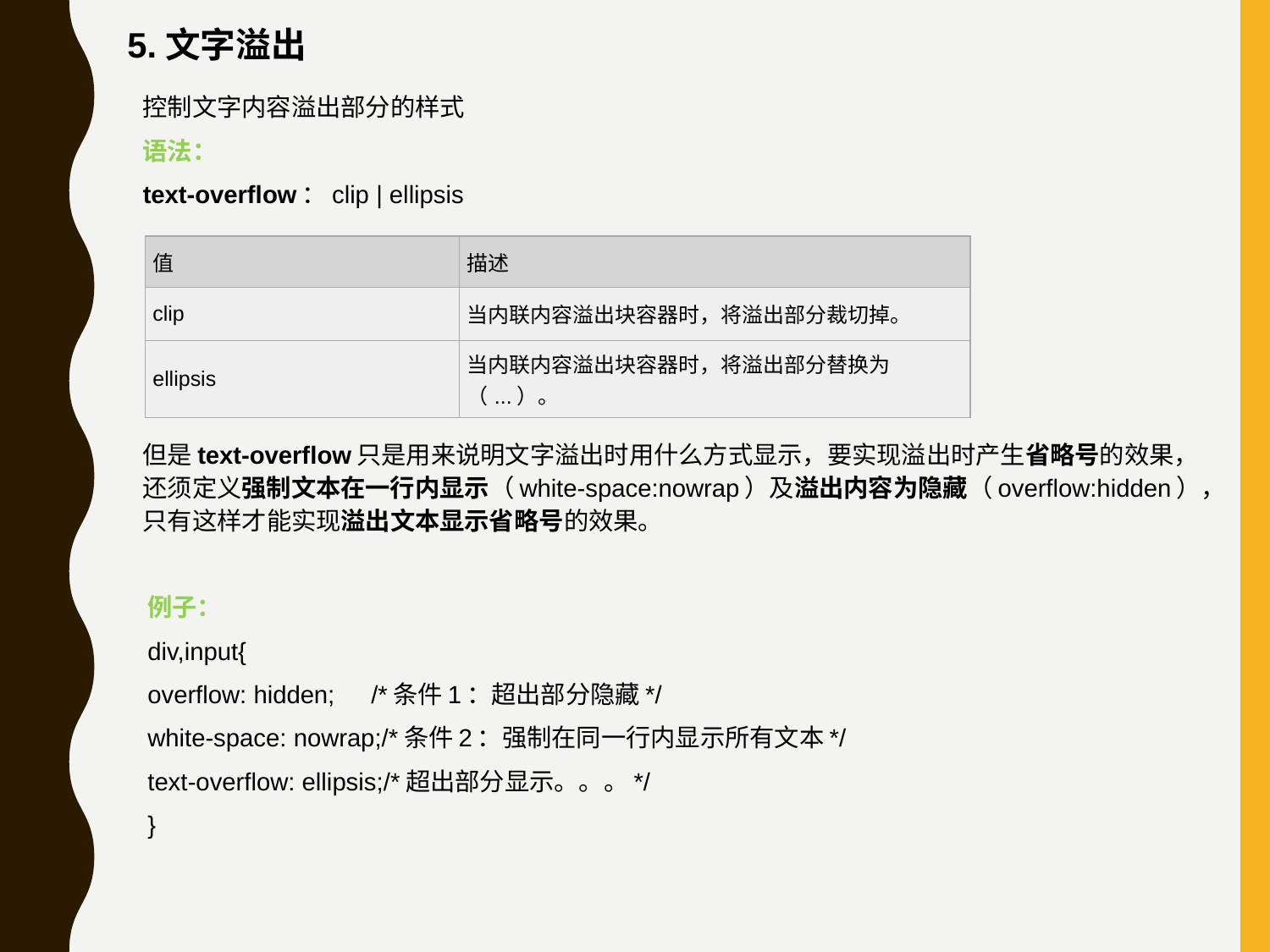

5.文字溢出
控制文字内容溢出部分的样式
语法：
text-overflow：clip | ellipsis

但是text-overflow只是用来说明文字溢出时用什么方式显示，要实现溢出时产生省略号的效果，还须定义强制文本在一行内显示（white-space:nowrap）及溢出内容为隐藏（overflow:hidden），只有这样才能实现溢出文本显示省略号的效果。

例子：
div,input{
	overflow: hidden;	/*条件1：超出部分隐藏*/
	white-space: nowrap;/*条件2：强制在同一行内显示所有文本*/
	text-overflow: ellipsis;/*超出部分显示。。。*/
}
| 值 | 描述 |
| --- | --- |
| clip | 当内联内容溢出块容器时，将溢出部分裁切掉。 |
| ellipsis | 当内联内容溢出块容器时，将溢出部分替换为（...）。 |